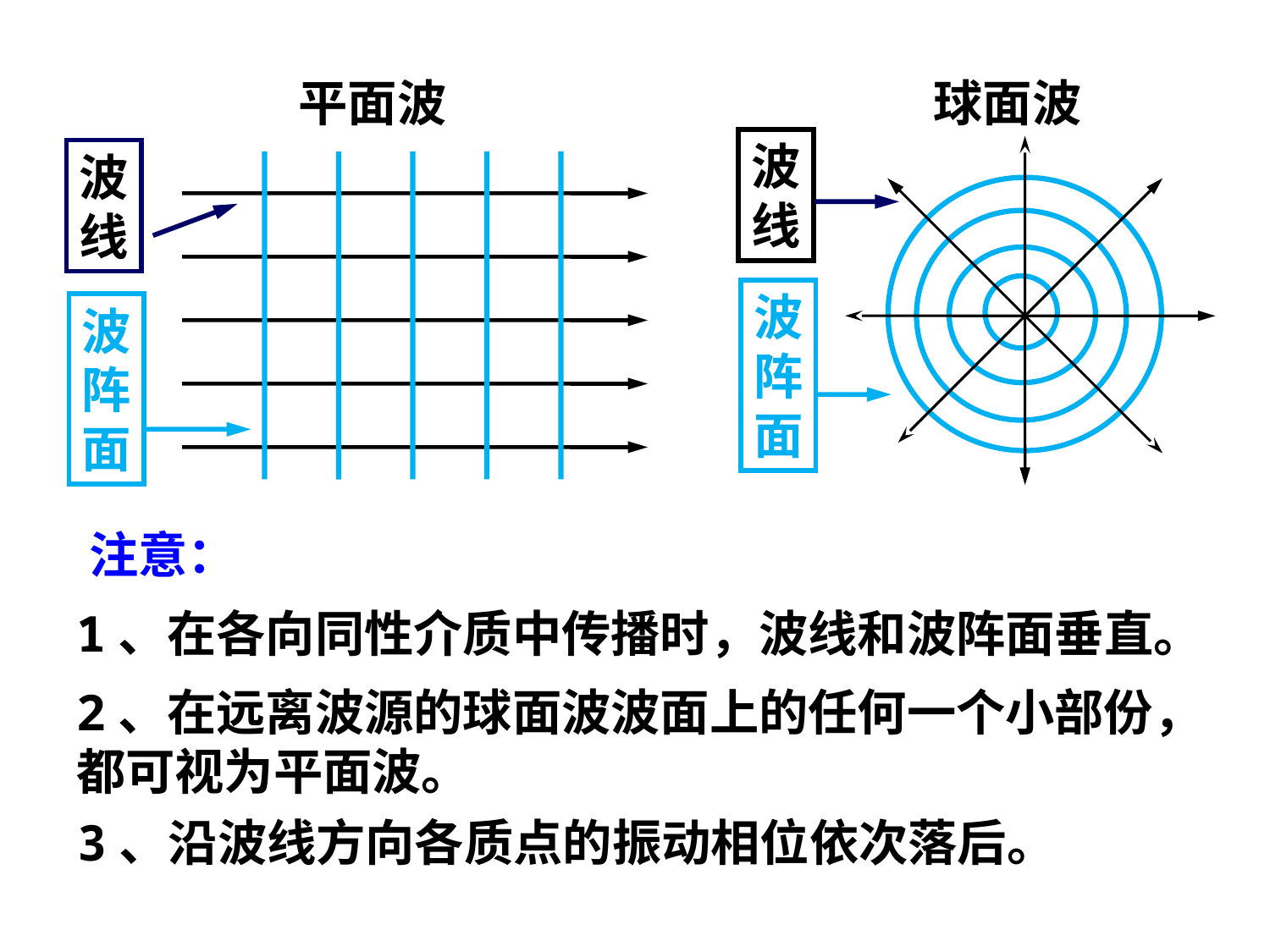

平面波
球面波
波
线

波
线

波阵
面

波
阵
面

注意：
1、在各向同性介质中传播时，波线和波阵面垂直。
2、在远离波源的球面波波面上的任何一个小部份，都可视为平面波。
3、沿波线方向各质点的振动相位依次落后。